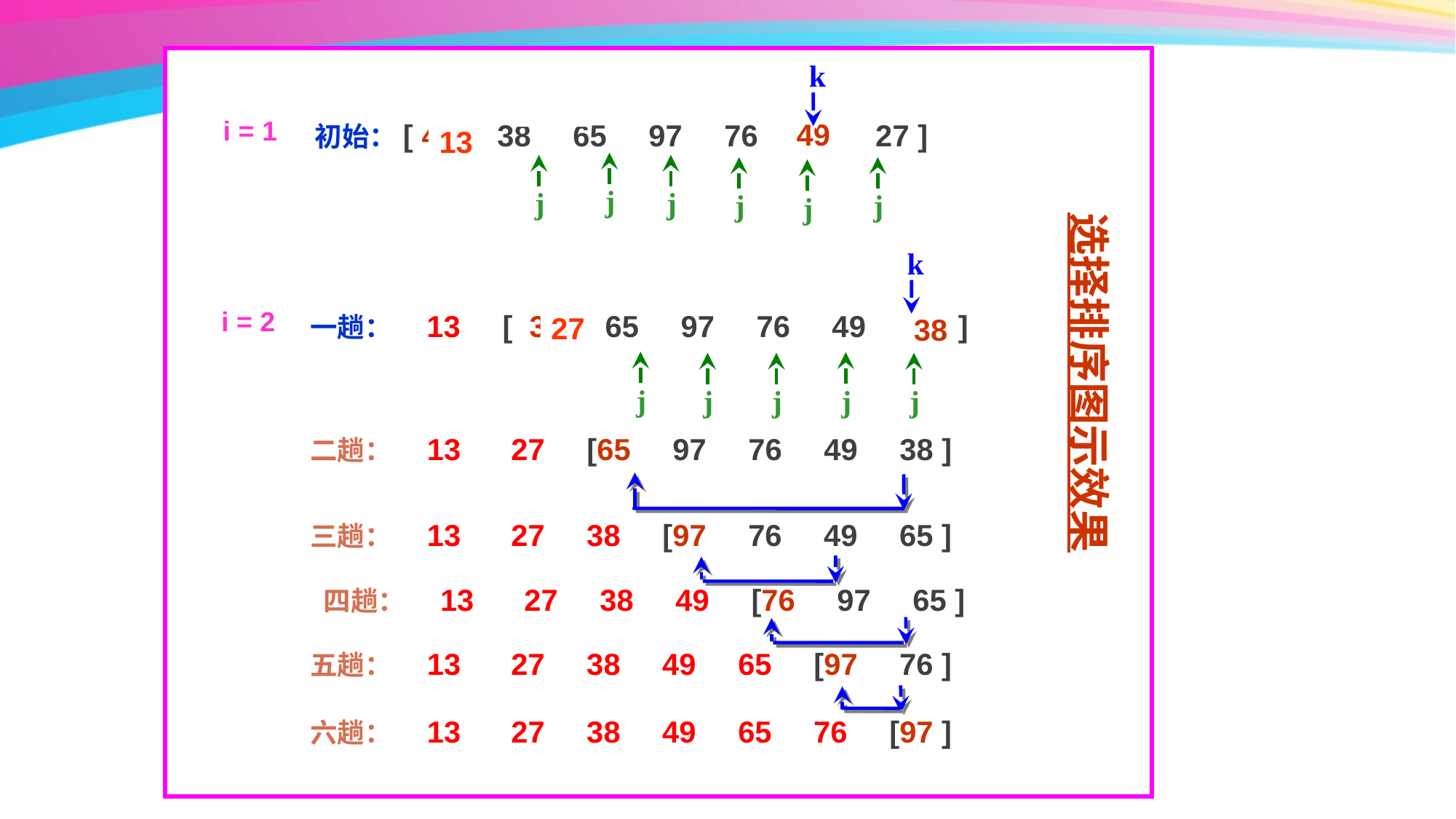

k

k

k

i = 1
49
初始：[ 49     38     65     97     76     13     27 ]
13

j

j

j

j

j

j
选择排序图示效果
k

k

i = 2
一趟：    13     [  38     65     97     76     49     27  ]
27
38

j

j

j

j

j
二趟：    13      27     [65     97     76     49     38 ]

三趟：    13      27     38     [97     76     49     65 ]

四趟：    13      27     38     49     [76     97     65 ]

五趟：    13      27     38     49     65     [97     76 ]

六趟：    13      27     38     49     65     76     [97 ]